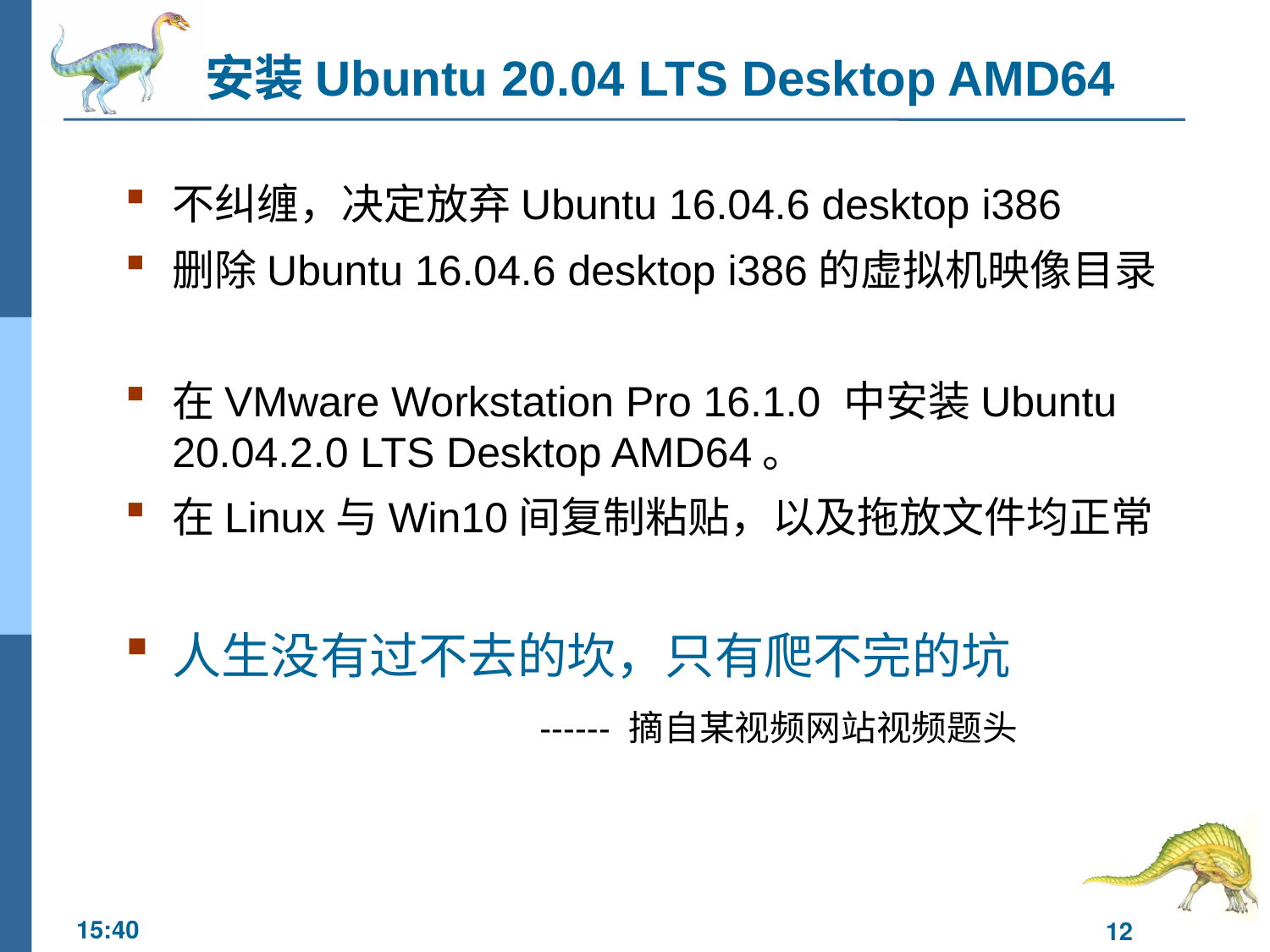

# 安装Ubuntu 20.04 LTS Desktop AMD64
不纠缠，决定放弃Ubuntu 16.04.6 desktop i386
删除Ubuntu 16.04.6 desktop i386的虚拟机映像目录

在VMware Workstation Pro 16.1.0 中安装Ubuntu 20.04.2.0 LTS Desktop AMD64。
在Linux与Win10间复制粘贴，以及拖放文件均正常

人生没有过不去的坎，只有爬不完的坑
                                   ------ 摘自某视频网站视频题头